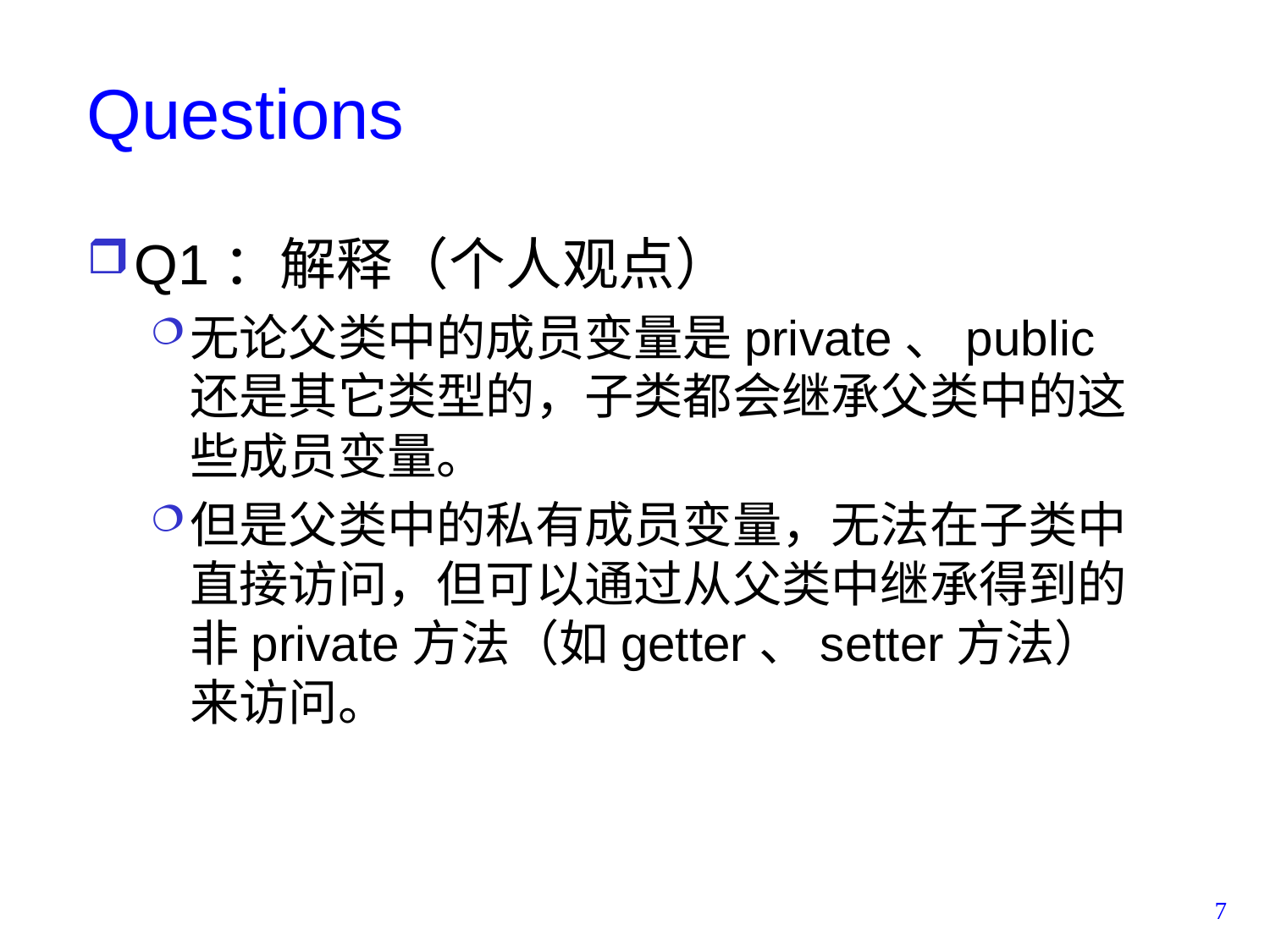

# Questions
Q1：解释（个人观点）
无论父类中的成员变量是private、public还是其它类型的，子类都会继承父类中的这些成员变量。
但是父类中的私有成员变量，无法在子类中直接访问，但可以通过从父类中继承得到的非private方法（如getter、setter方法）来访问。
7